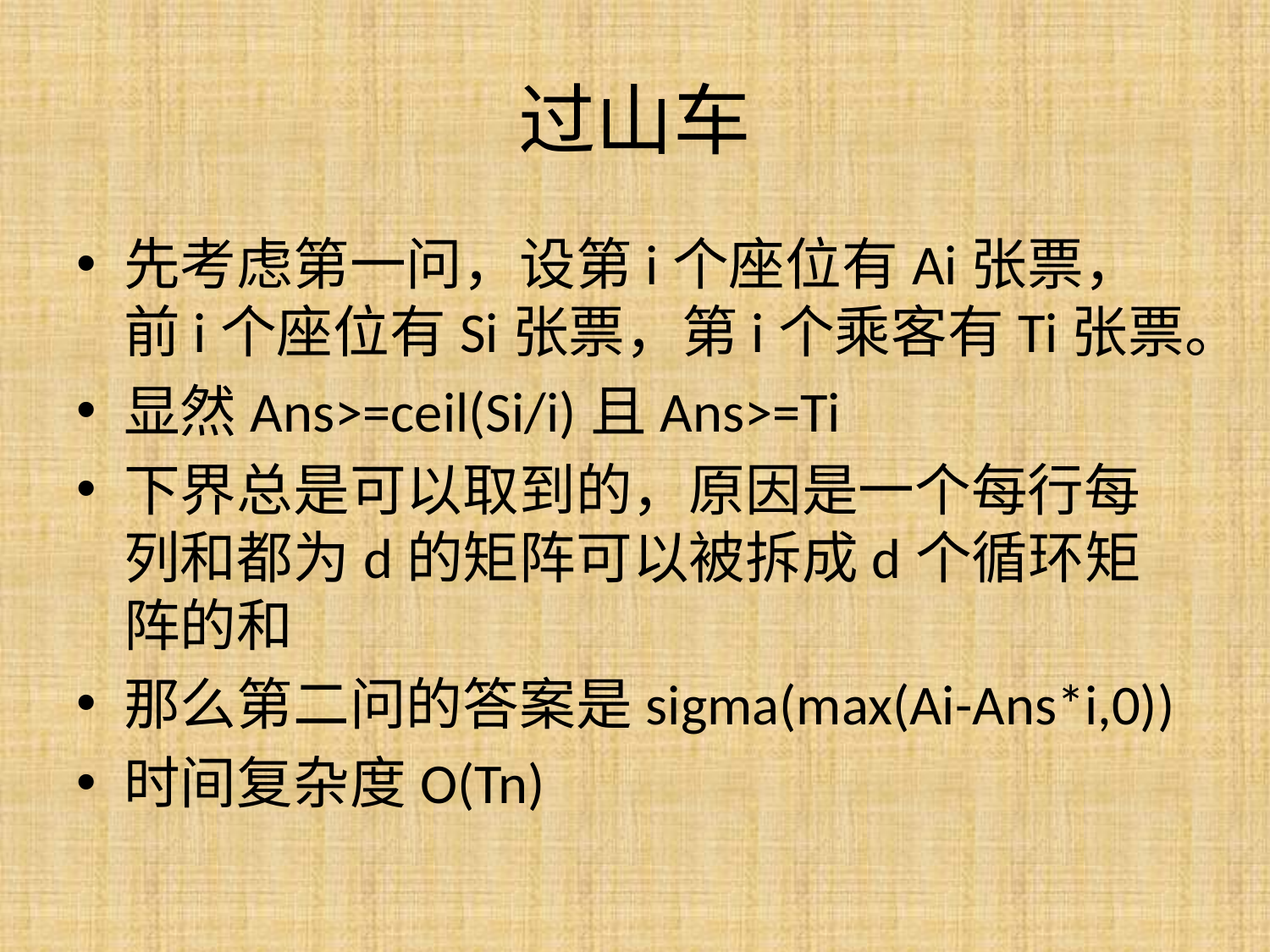

# 过山车
先考虑第一问，设第i个座位有Ai张票，前i个座位有Si张票，第i个乘客有Ti张票。
显然Ans>=ceil(Si/i)且Ans>=Ti
下界总是可以取到的，原因是一个每行每列和都为d的矩阵可以被拆成d个循环矩阵的和
那么第二问的答案是sigma(max(Ai-Ans*i,0))
时间复杂度O(Tn)